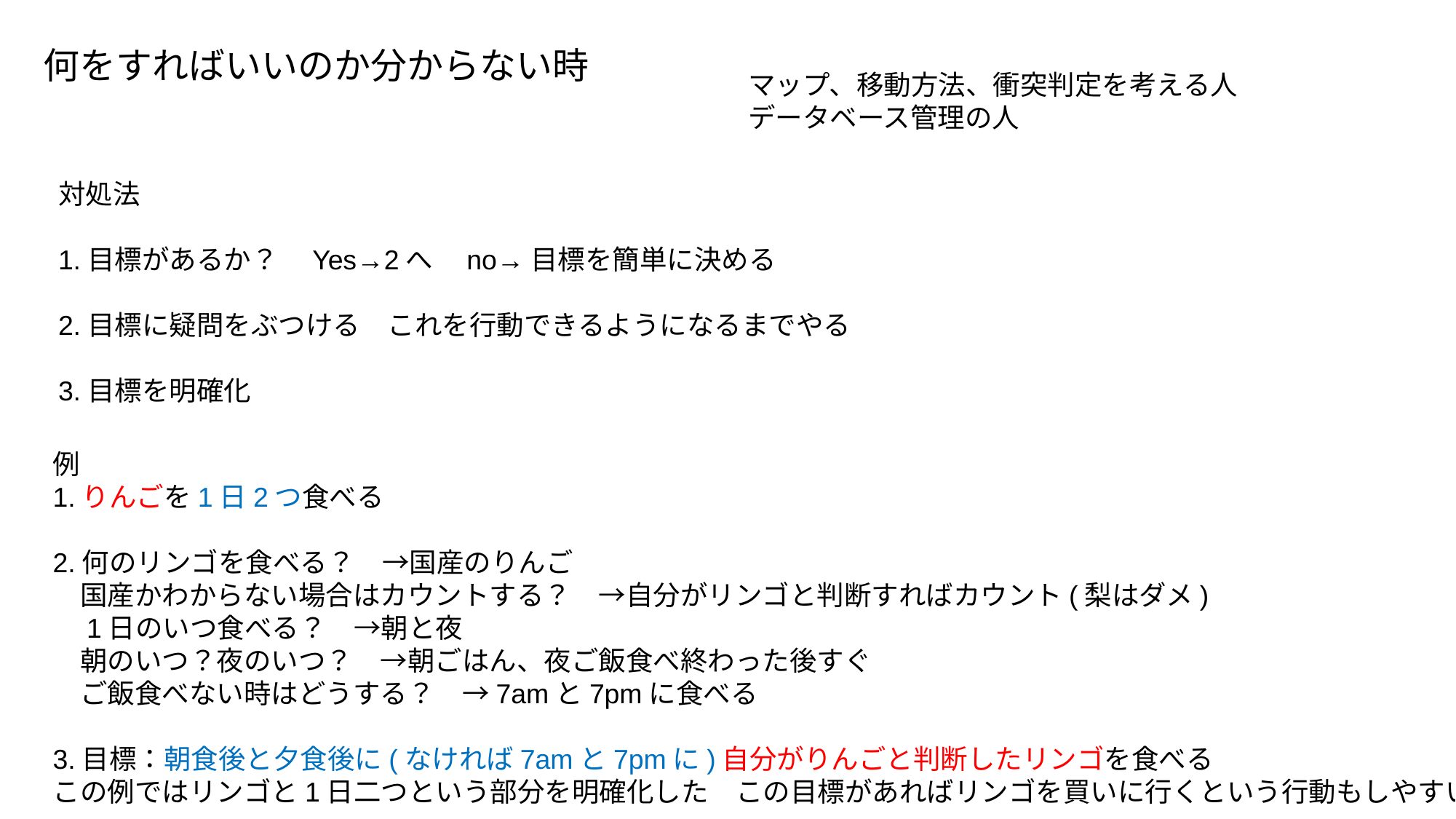

何をすればいいのか分からない時
マップ、移動方法、衝突判定を考える人
データベース管理の人
対処法

1.目標があるか？　Yes→2へ　no→目標を簡単に決める

2.目標に疑問をぶつける　これを行動できるようになるまでやる

3.目標を明確化
例
1.りんごを1日2つ食べる

2.何のリンゴを食べる？　→国産のりんご
　国産かわからない場合はカウントする？　→自分がリンゴと判断すればカウント(梨はダメ)
　1日のいつ食べる？　→朝と夜
　朝のいつ？夜のいつ？　→朝ごはん、夜ご飯食べ終わった後すぐ
　ご飯食べない時はどうする？　→7amと7pmに食べる

3.目標：朝食後と夕食後に(なければ7amと7pmに)自分がりんごと判断したリンゴを食べる
この例ではリンゴと1日二つという部分を明確化した　この目標があればリンゴを買いに行くという行動もしやすい